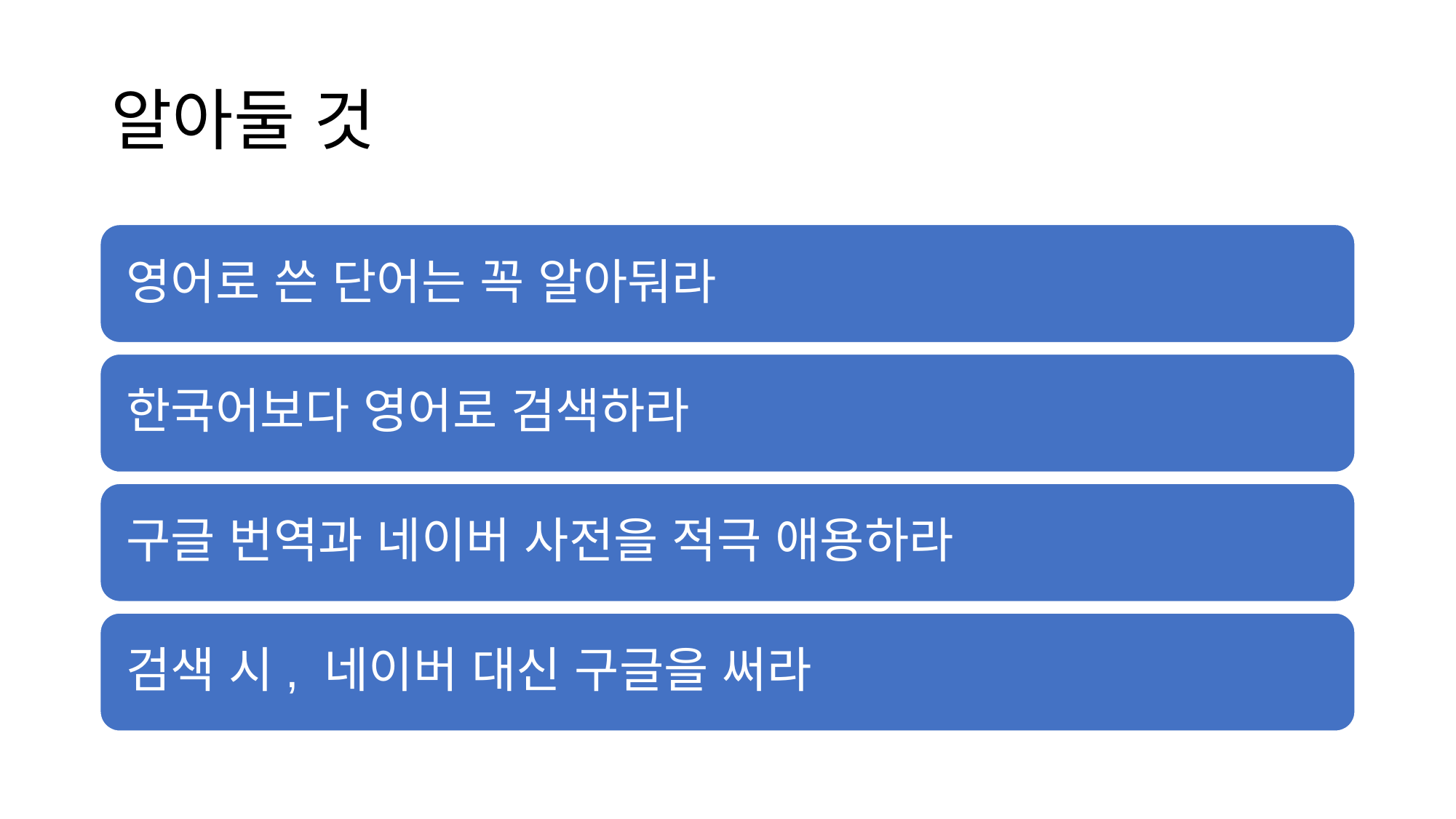

# 알아둘 것
영어로 쓴 단어는 꼭 알아둬라
한국어보다 영어로 검색하라
구글 번역과 네이버 사전을 적극 애용하라
검색 시, 네이버 대신 구글을 써라